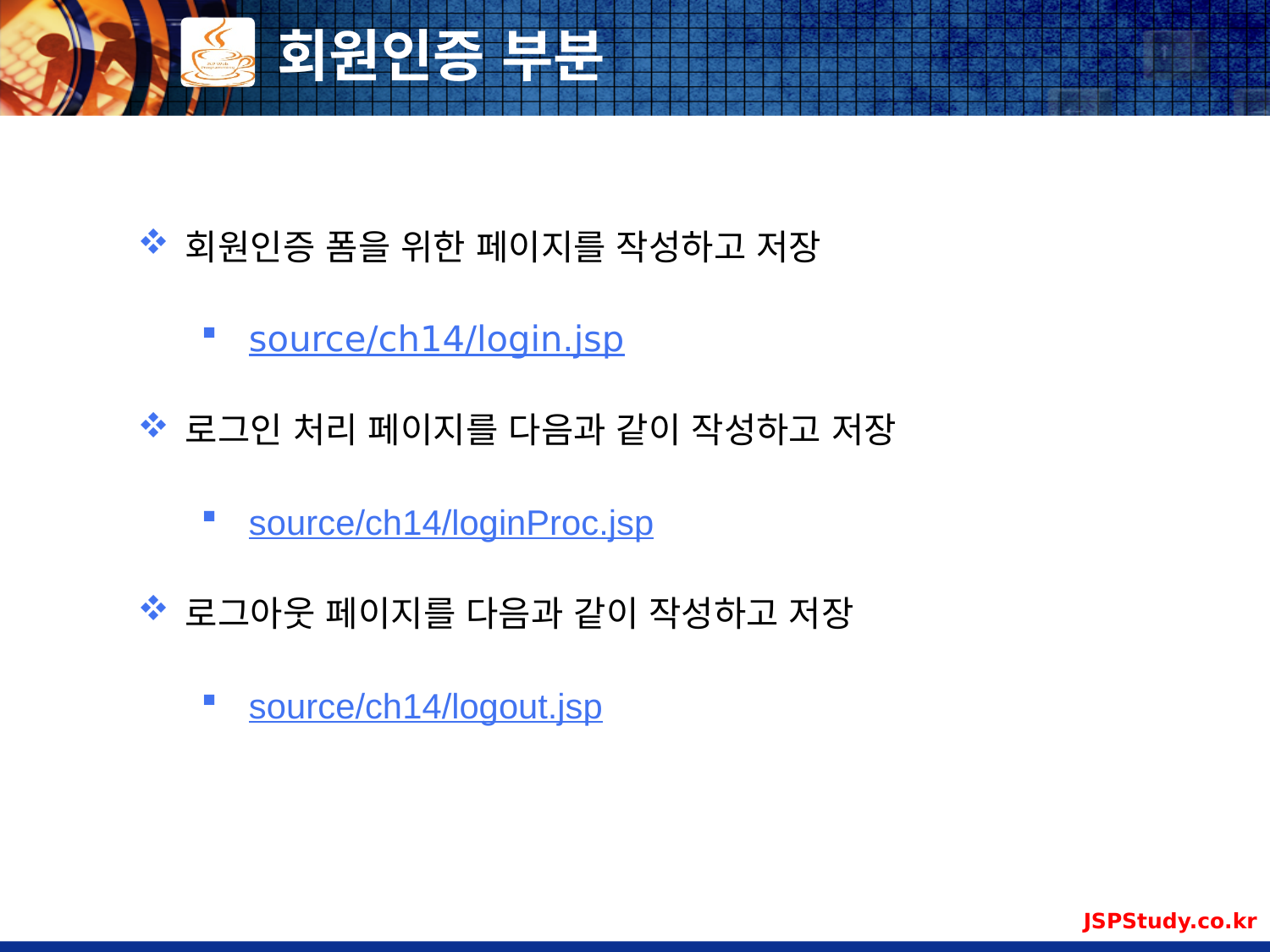

# 회원인증 부분
회원인증 폼을 위한 페이지를 작성하고 저장
source/ch14/login.jsp
로그인 처리 페이지를 다음과 같이 작성하고 저장
source/ch14/loginProc.jsp
로그아웃 페이지를 다음과 같이 작성하고 저장
source/ch14/logout.jsp
JSPStudy.co.kr